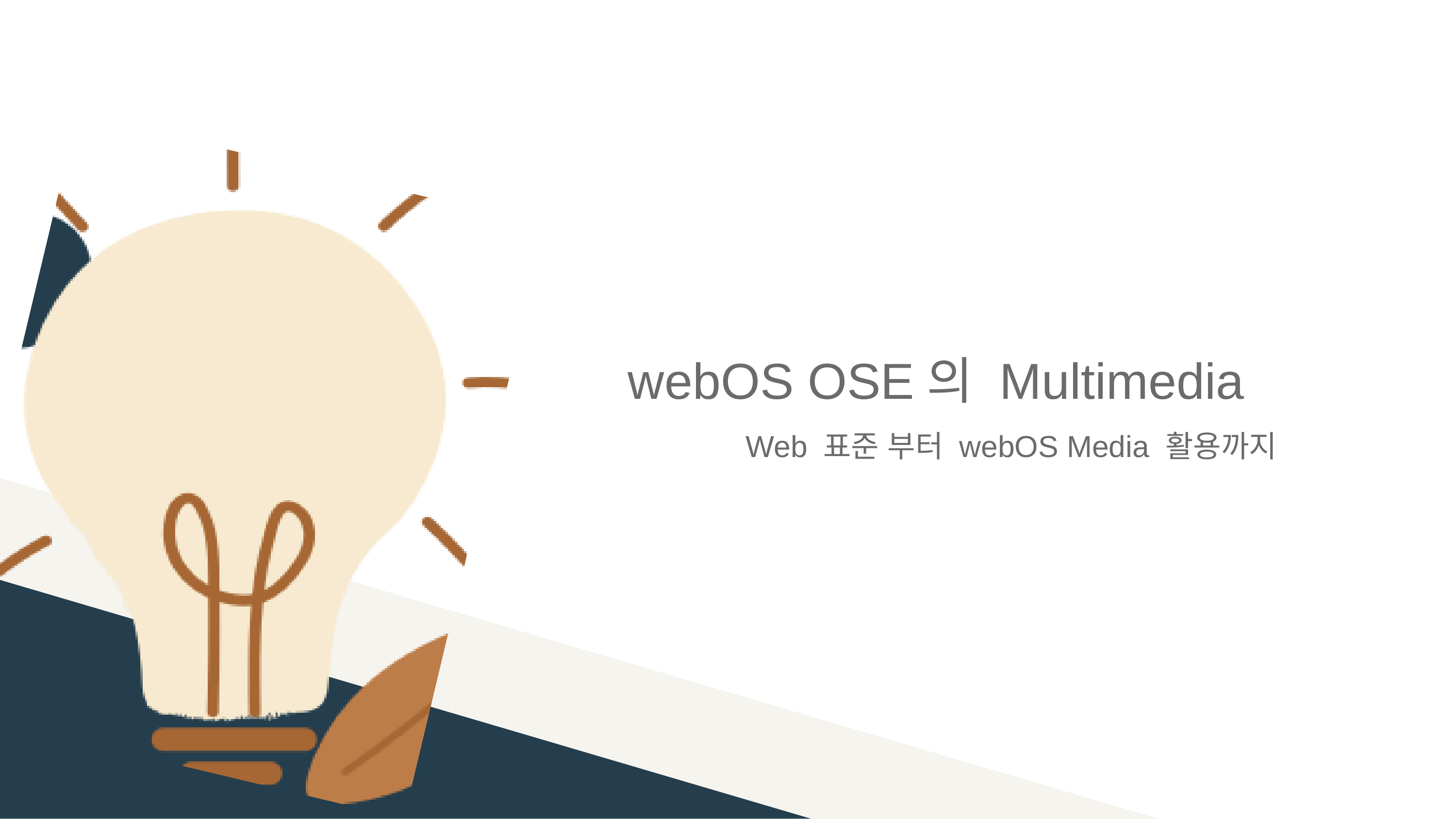

webOS OSE의 Multimedia
 Web 표준 부터 webOS Media 활용까지